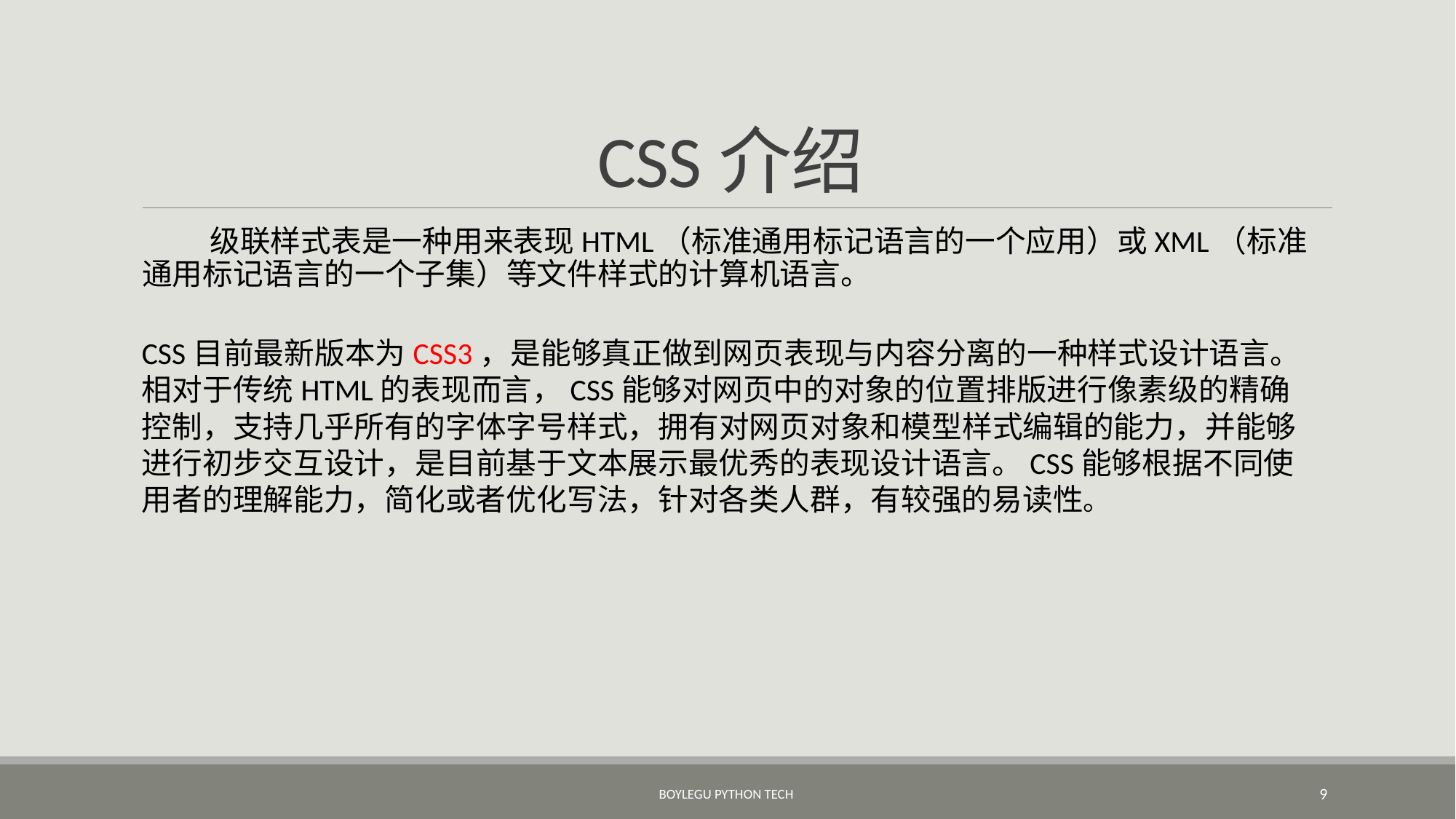

# CSS介绍
         级联样式表是一种用来表现HTML（标准通用标记语言的一个应用）或XML（标准通用标记语言的一个子集）等文件样式的计算机语言。

CSS目前最新版本为CSS3，是能够真正做到网页表现与内容分离的一种样式设计语言。相对于传统HTML的表现而言，CSS能够对网页中的对象的位置排版进行像素级的精确控制，支持几乎所有的字体字号样式，拥有对网页对象和模型样式编辑的能力，并能够进行初步交互设计，是目前基于文本展示最优秀的表现设计语言。CSS能够根据不同使用者的理解能力，简化或者优化写法，针对各类人群，有较强的易读性。

BoyleGu Python Tech
9